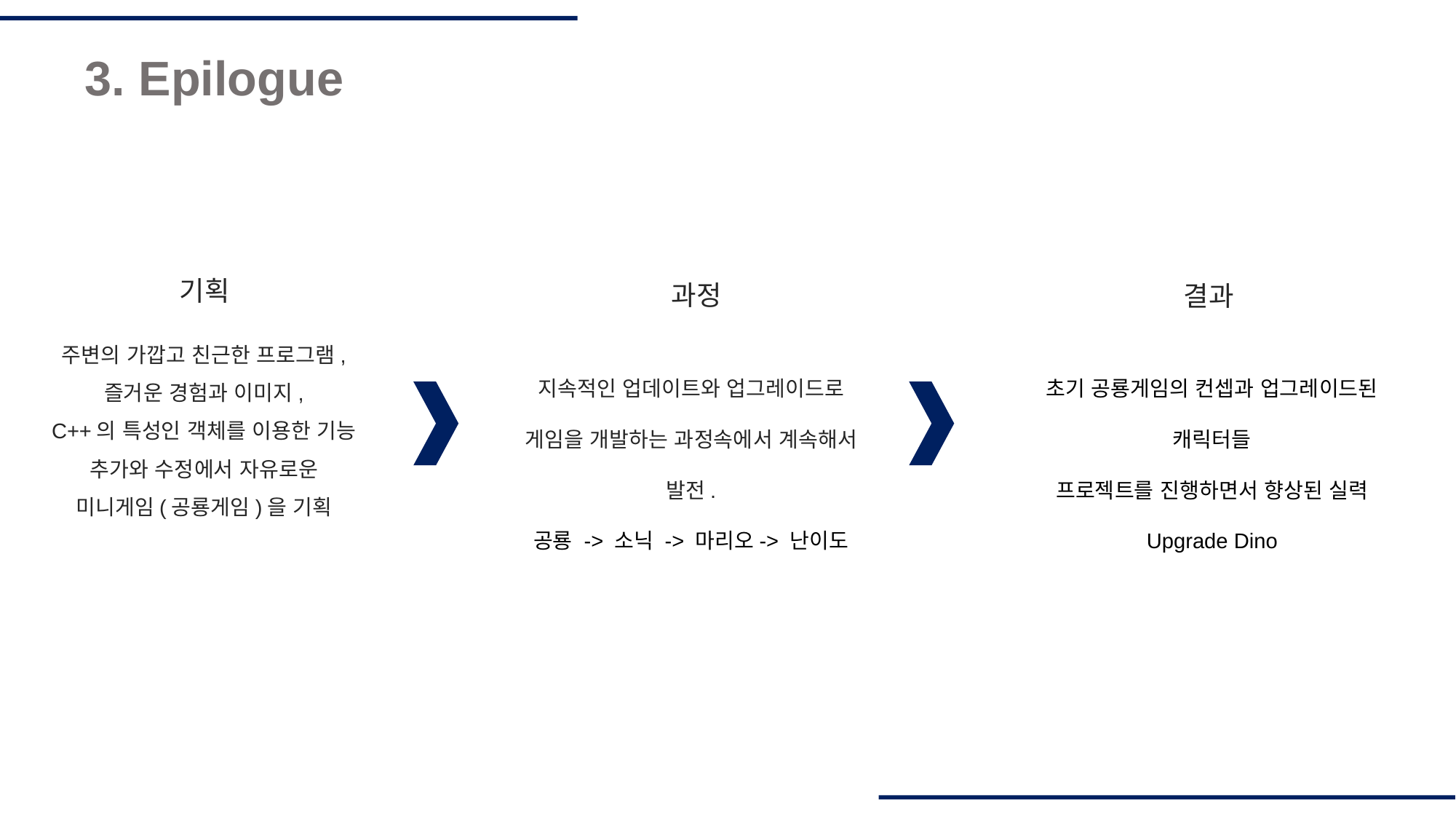

3. Epilogue
기획
과정
결과
주변의 가깝고 친근한 프로그램,
즐거운 경험과 이미지,
C++의 특성인 객체를 이용한 기능 추가와 수정에서 자유로운
미니게임(공룡게임)을 기획
지속적인 업데이트와 업그레이드로 게임을 개발하는 과정속에서 계속해서 발전.
공룡 -> 소닉 -> 마리오-> 난이도
초기 공룡게임의 컨셉과 업그레이드된 캐릭터들
프로젝트를 진행하면서 향상된 실력
Upgrade Dino